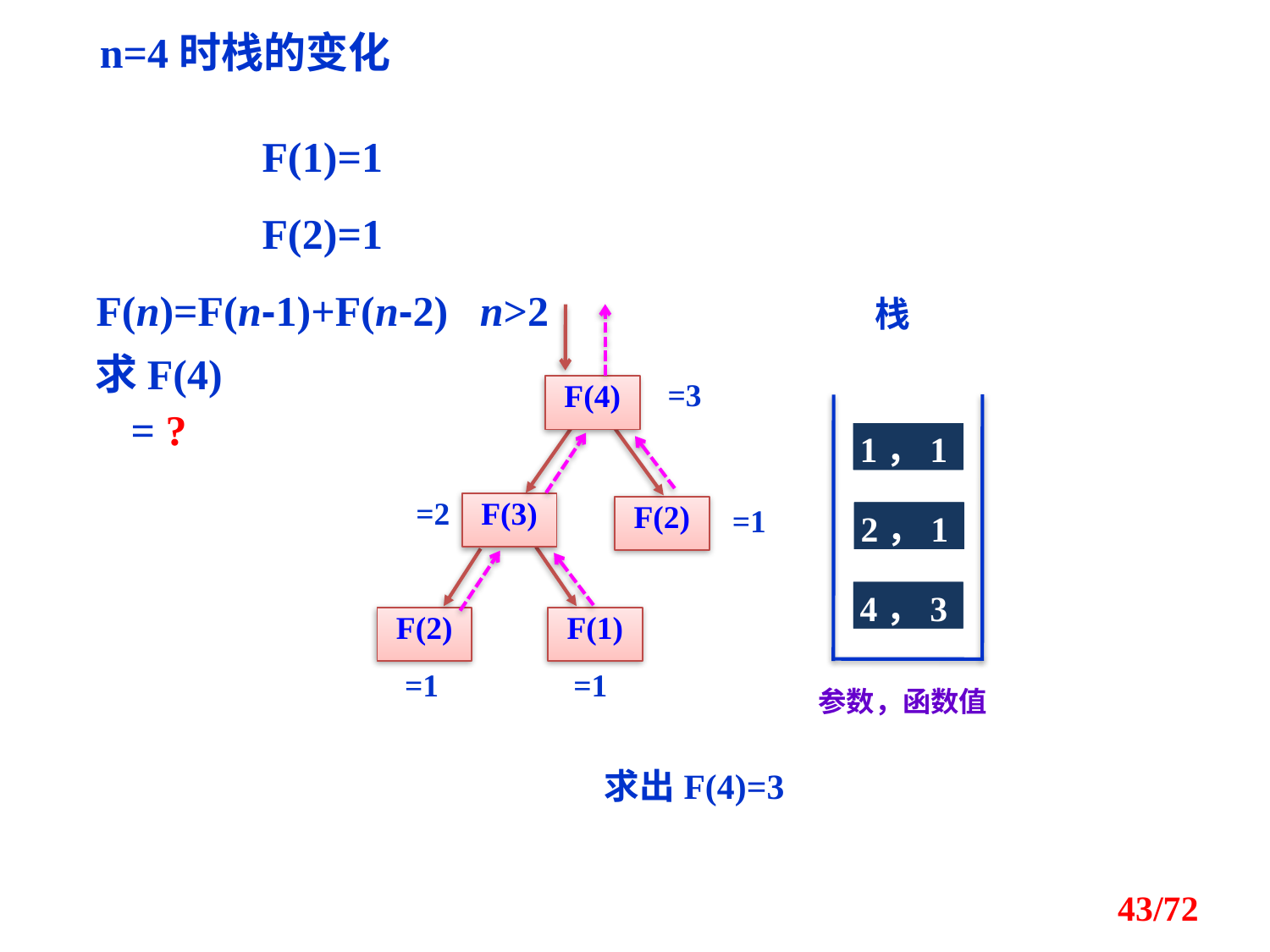

n=4时栈的变化
F(1)=1
F(2)=1
F(n)=F(n-1)+F(n-2)   n>2
栈
求F(4) = ?
=3
F(4)
2，?
2，1
1，?
1，1

F(3)

F(2)
=2
=1
3，?
3，2
2，?
2，1

F(1)

F(2)
4，?
4，3
=1
=1
参数，函数值
求出F(4)=3
43/72